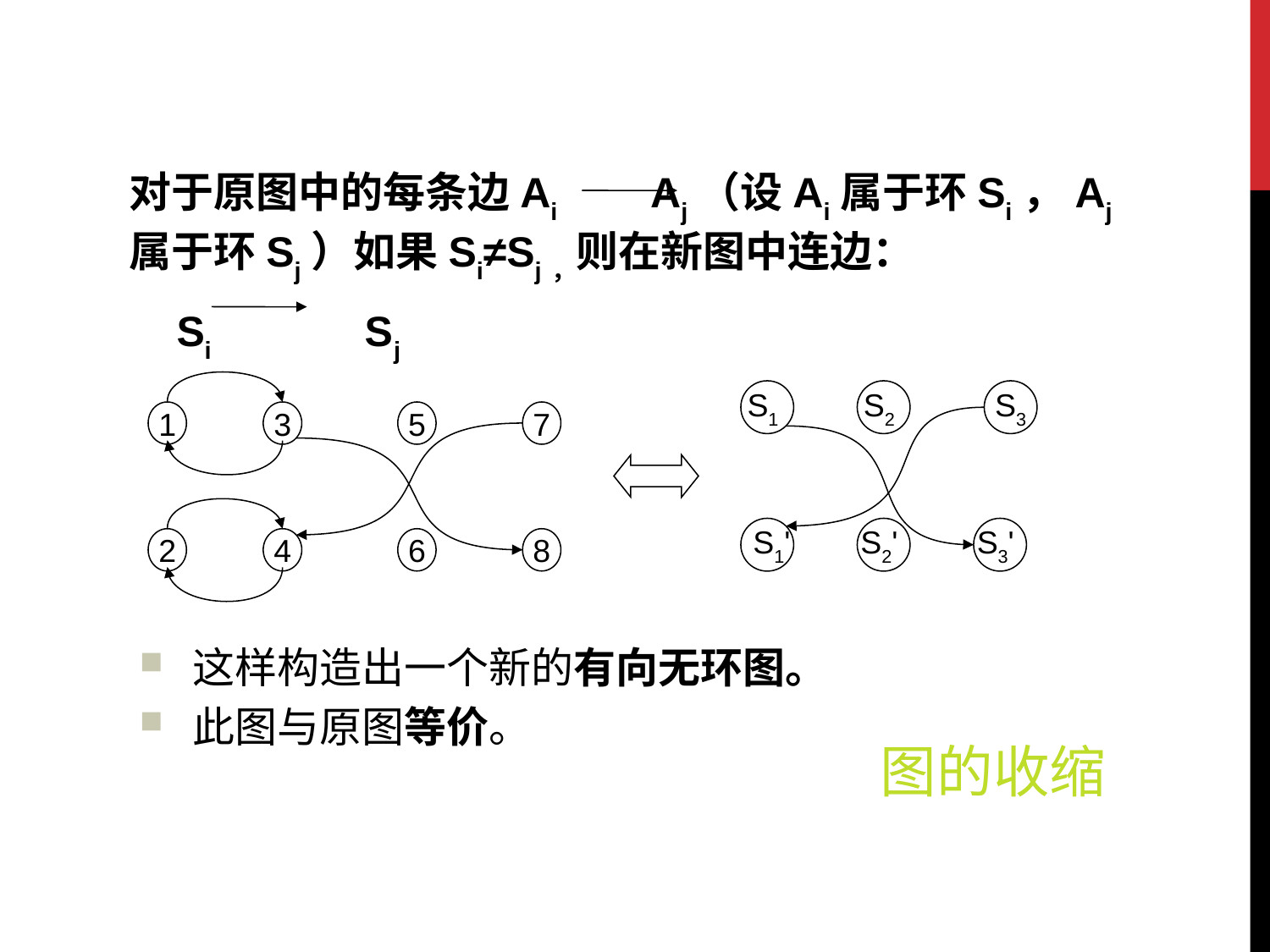

对于原图中的每条边Ai        Aj（设Ai属于环Si，Aj属于环Sj）如果Si≠Sj，则在新图中连边：
    Si             Sj

S1
S2
S3
 S1'
S2'
S3'
1
3
5
7
2
4
6
8

  这样构造出一个新的有向无环图。
  此图与原图等价。

图的收缩